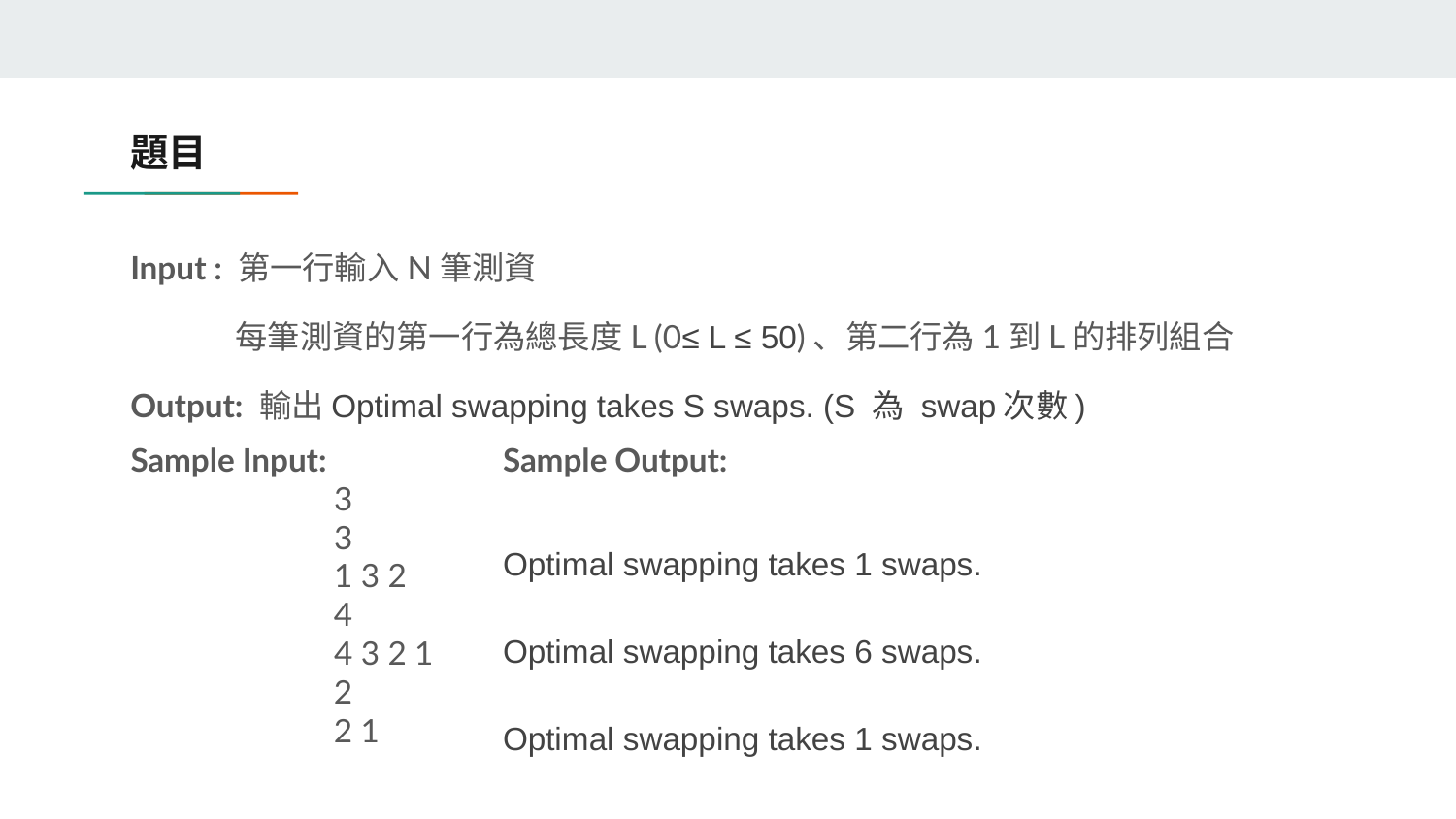

# 題目
Input : 第一行輸入N筆測資
   每筆測資的第一行為總長度L (0≤ L ≤ 50)、第二行為1到L的排列組合
Output: 輸出Optimal swapping takes S swaps. (S 為 swap次數)
Sample Input:
	       3
	       3
	       1 3 2		       4
	       4 3 2 1	       2		       2 1
Sample Output:

Optimal swapping takes 1 swaps.

Optimal swapping takes 6 swaps.

Optimal swapping takes 1 swaps.